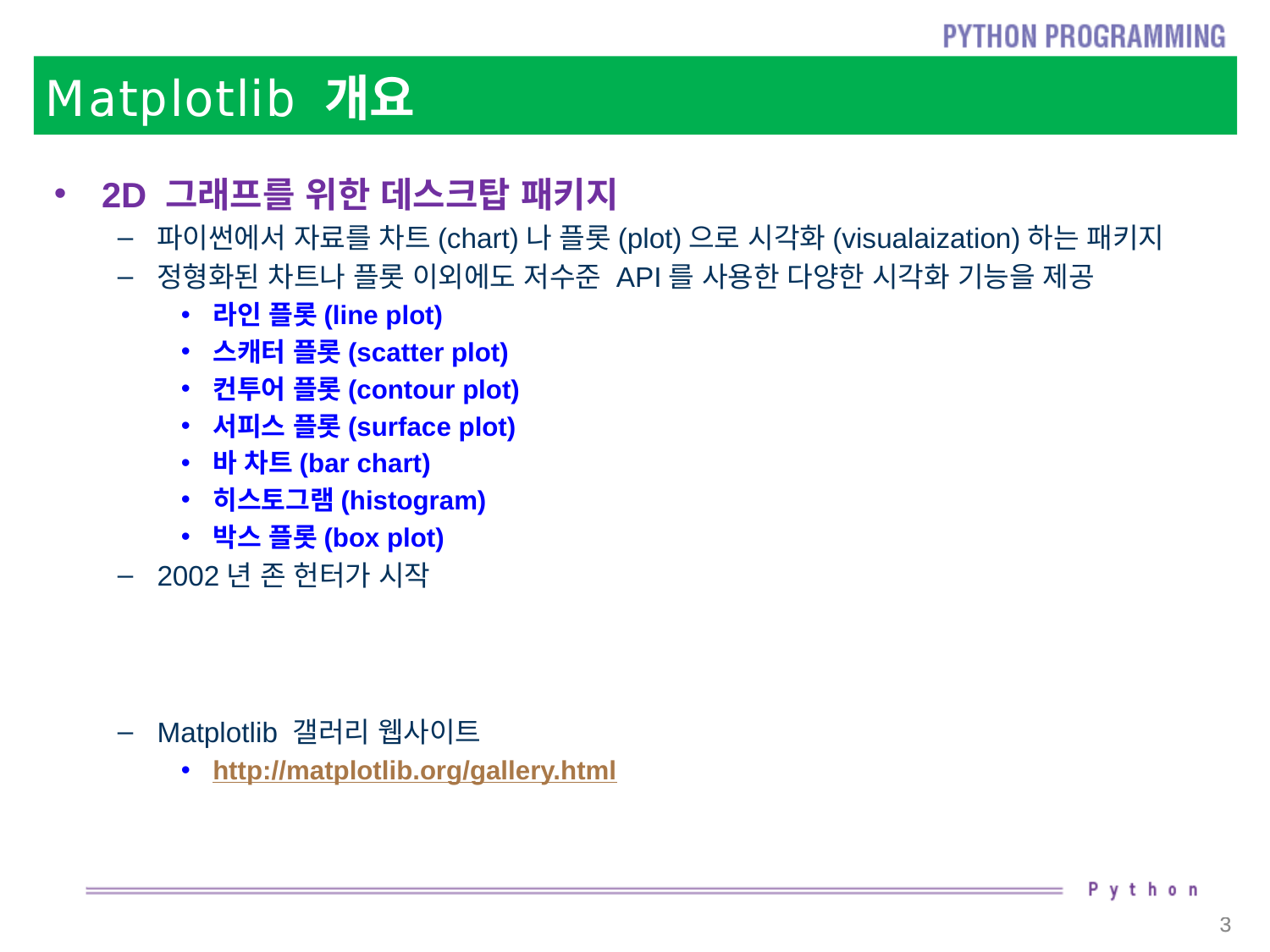

# Matplotlib 개요
2D 그래프를 위한 데스크탑 패키지
파이썬에서 자료를 차트(chart)나 플롯(plot)으로 시각화(visualaization)하는 패키지
정형화된 차트나 플롯 이외에도 저수준 API를 사용한 다양한 시각화 기능을 제공
라인 플롯(line plot)
스캐터 플롯(scatter plot)
컨투어 플롯(contour plot)
서피스 플롯(surface plot)
바 차트(bar chart)
히스토그램(histogram)
박스 플롯(box plot)
2002년 존 헌터가 시작

Matplotlib 갤러리 웹사이트
http://matplotlib.org/gallery.html

3